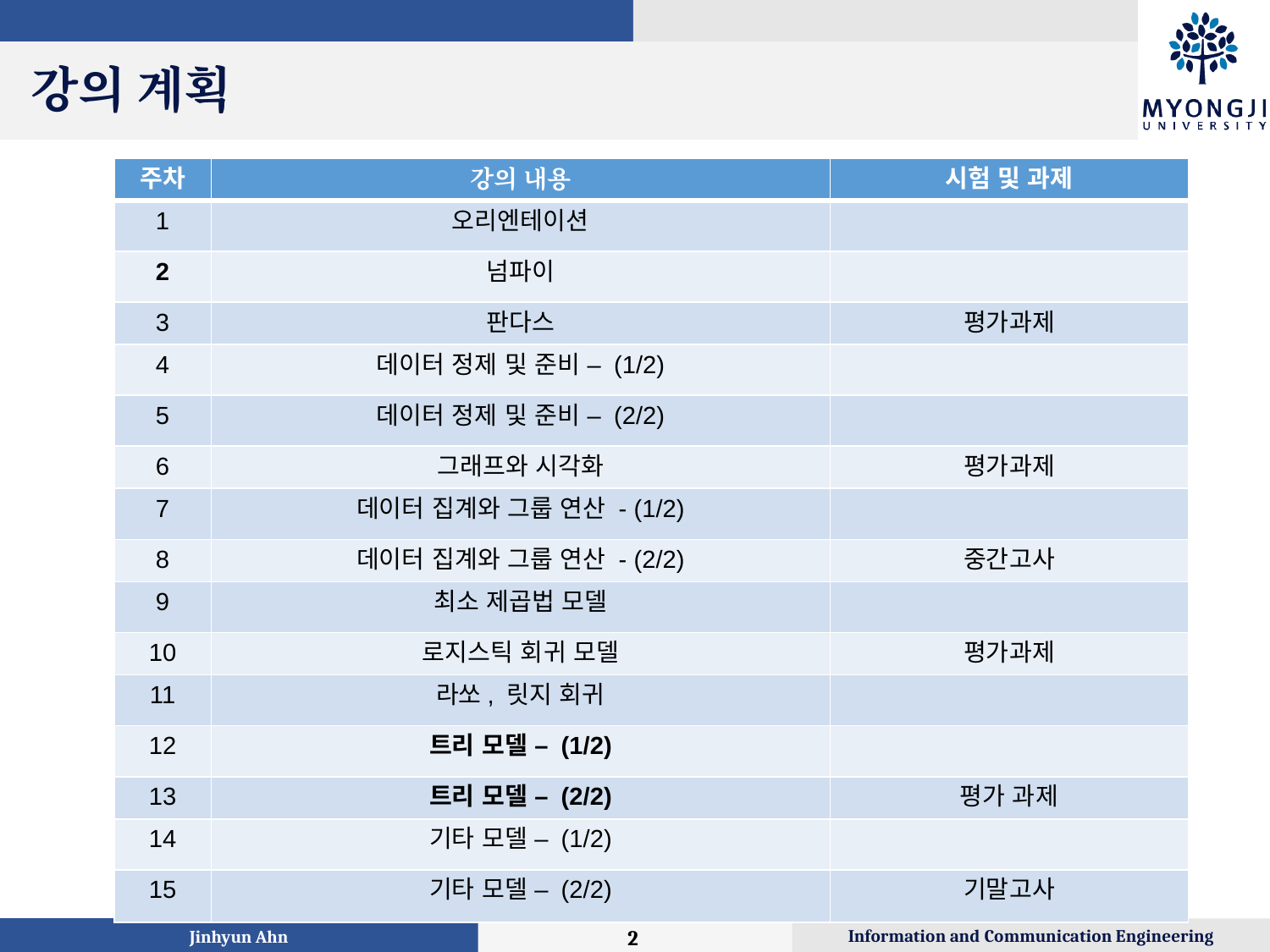

# 강의 계획
| 주차 | 강의 내용 | 시험 및 과제 |
| --- | --- | --- |
| 1 | 오리엔테이션 |  |
| 2 | 넘파이 |  |
| 3 | 판다스 | 평가과제 |
| 4 | 데이터 정제 및 준비 – (1/2) |  |
| 5 | 데이터 정제 및 준비 – (2/2) |  |
| 6 | 그래프와 시각화 | 평가과제 |
| 7 | 데이터 집계와 그룹 연산 - (1/2) |  |
| 8 | 데이터 집계와 그룹 연산 - (2/2) | 중간고사 |
| 9 | 최소 제곱법 모델 |  |
| 10 | 로지스틱 회귀 모델 | 평가과제 |
| 11 | 라쏘, 릿지 회귀 |  |
| 12 | 트리 모델 – (1/2) |  |
| 13 | 트리 모델 – (2/2) | 평가 과제 |
| 14 | 기타 모델 – (1/2) |  |
| 15 | 기타 모델 – (2/2) | 기말고사 |
Jinhyun Ahn
2